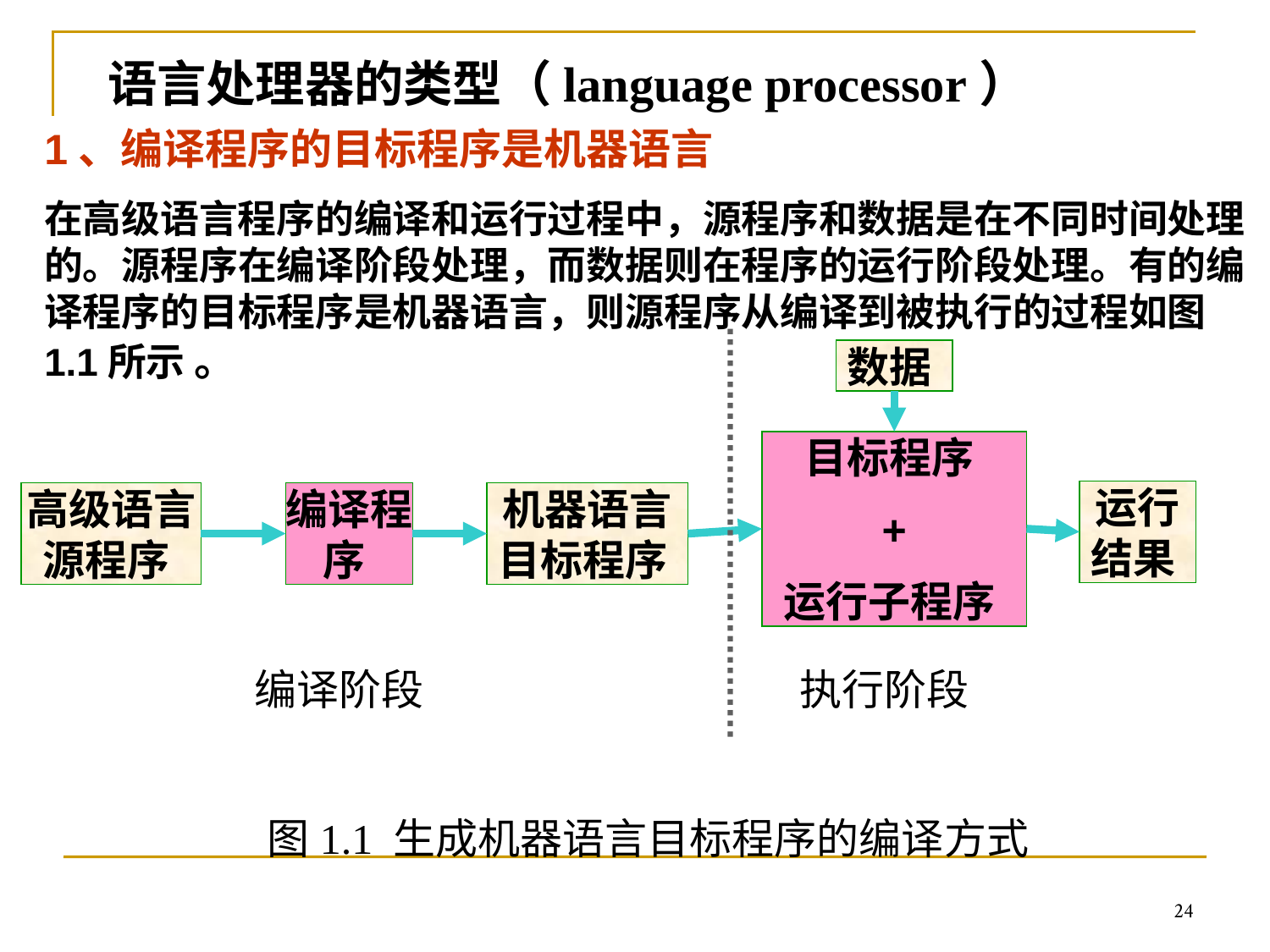

语言处理器的类型（language processor）
1、编译程序的目标程序是机器语言
在高级语言程序的编译和运行过程中，源程序和数据是在不同时间处理的。源程序在编译阶段处理，而数据则在程序的运行阶段处理。有的编译程序的目标程序是机器语言，则源程序从编译到被执行的过程如图1.1所示 。

数据
目标程序
+
运行子程序
运行结果
高级语言源程序
编译程序
机器语言目标程序
编译阶段
执行阶段
图1.1 生成机器语言目标程序的编译方式
24